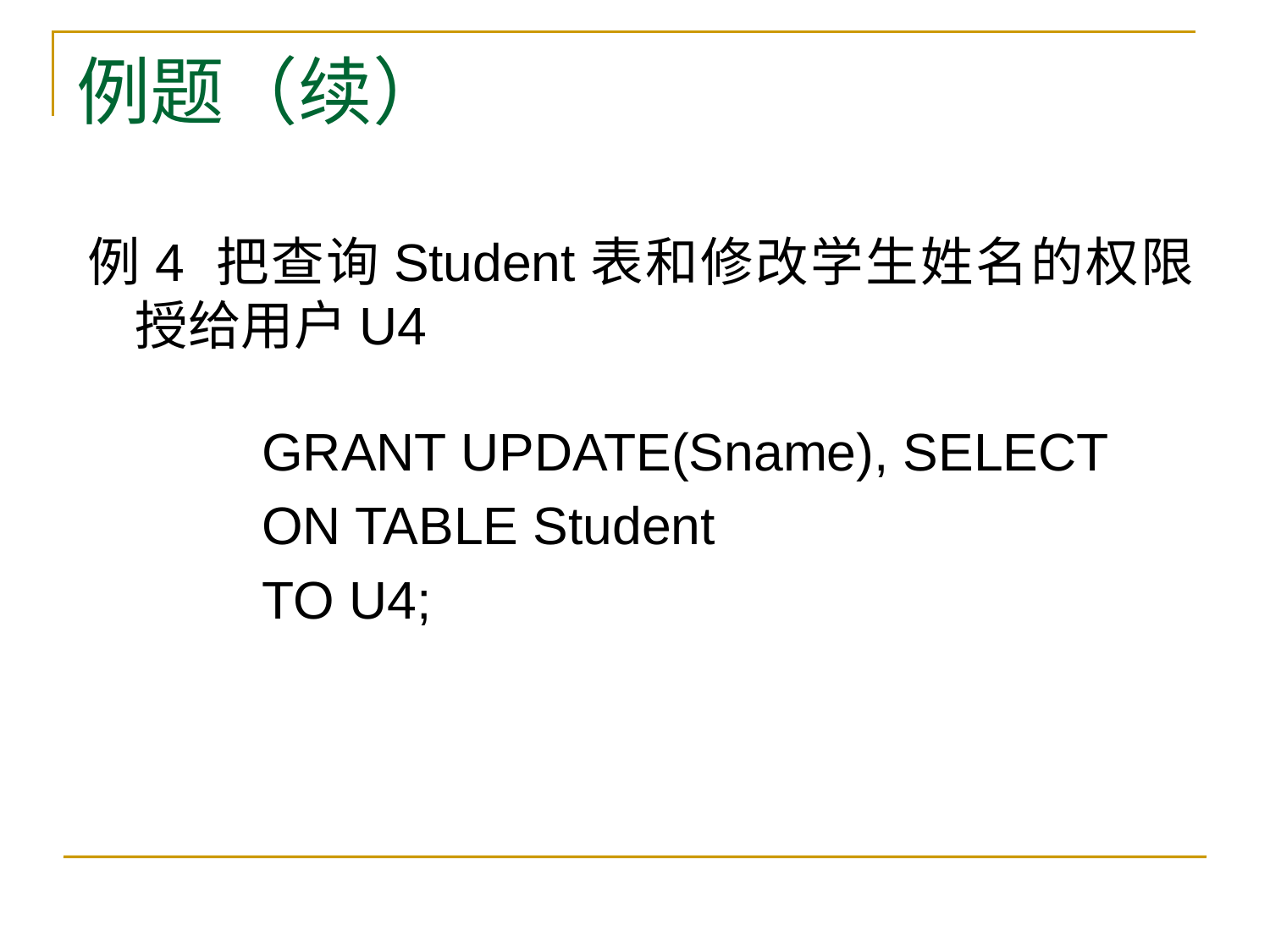

# 例题（续）
例4 把查询Student表和修改学生姓名的权限授给用户U4

	  	GRANT UPDATE(Sname), SELECT
		ON TABLE Student
		TO U4;